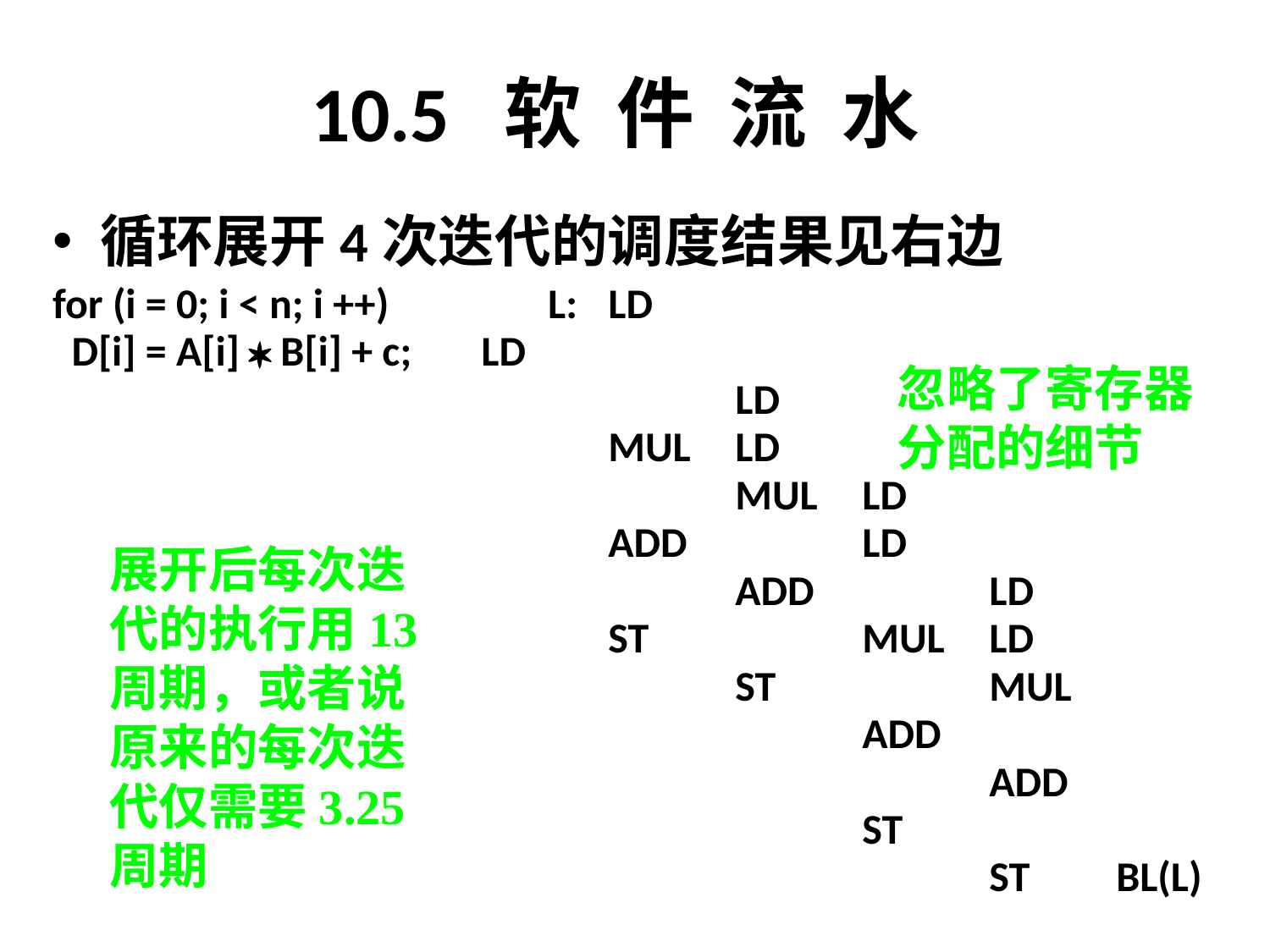

# 10.5  软  件  流  水
循环展开4次迭代的调度结果见右边
for (i = 0; i < n; i ++)	       L:	LD
  D[i] = A[i] ∗ B[i] + c; 	LD
						LD
					MUL	LD
						MUL	LD
					ADD		LD
						ADD		LD
					ST		MUL	LD
						ST		MUL
							ADD
								ADD
							ST
								ST	BL(L)
忽略了寄存器
分配的细节
展开后每次迭
代的执行用13
周期，或者说
原来的每次迭
代仅需要3.25
周期